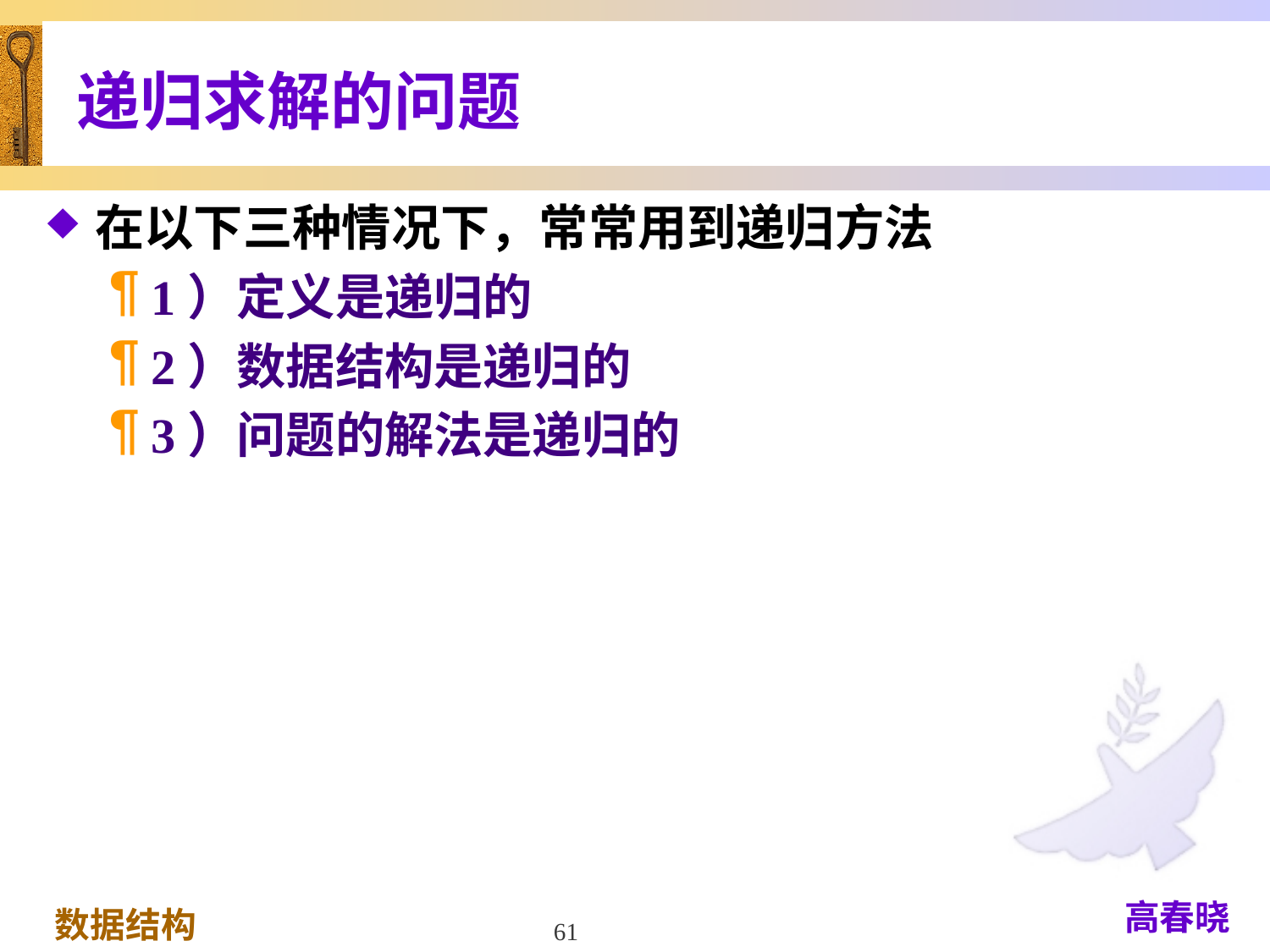

# 递归求解的问题
在以下三种情况下，常常用到递归方法
1）定义是递归的
2）数据结构是递归的
3）问题的解法是递归的

61